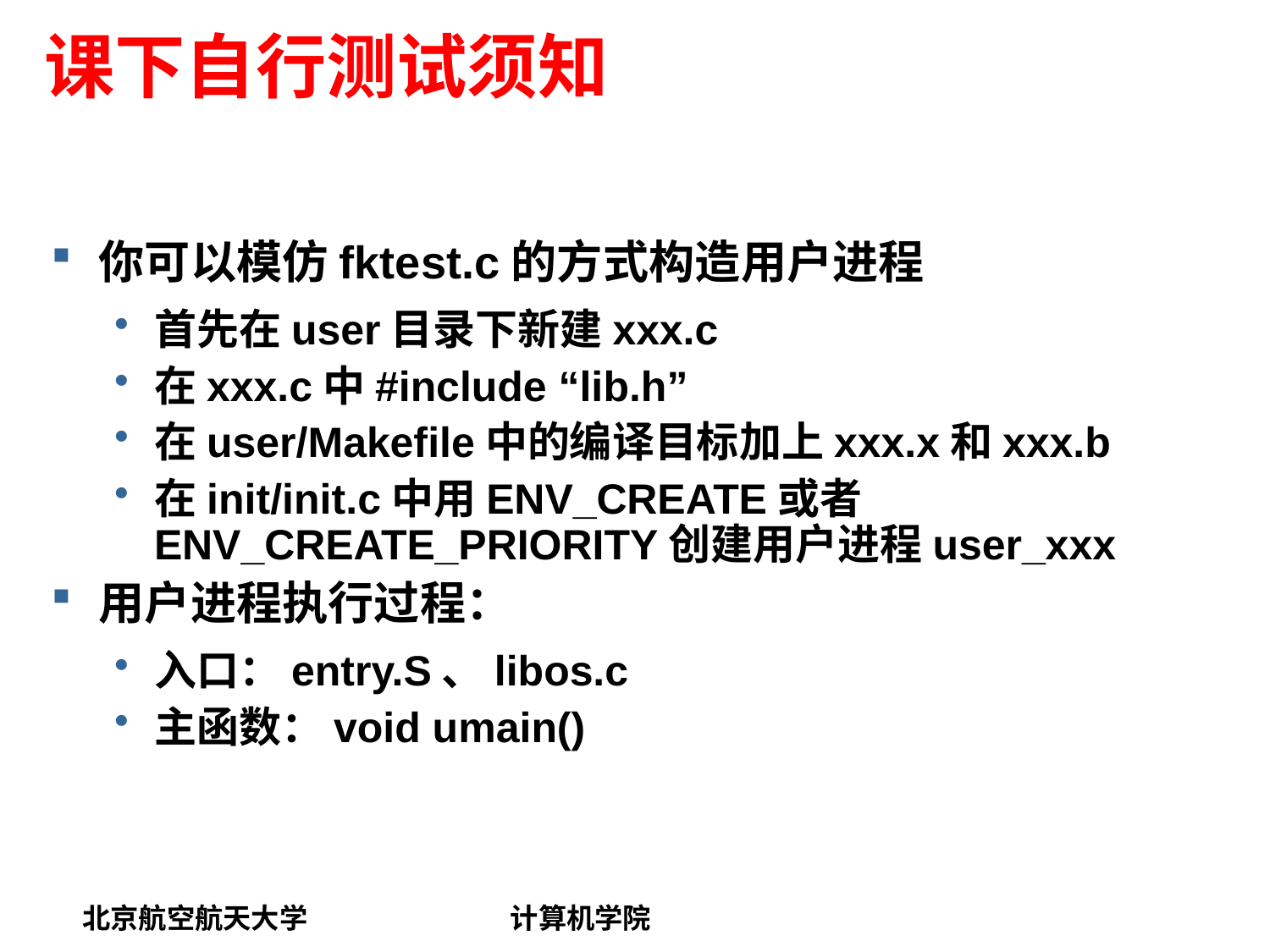

# 课下自行测试须知
你可以模仿fktest.c的方式构造用户进程
首先在user目录下新建xxx.c
在xxx.c中#include “lib.h”
在user/Makefile中的编译目标加上xxx.x和xxx.b
在init/init.c中用ENV_CREATE或者ENV_CREATE_PRIORITY创建用户进程user_xxx
用户进程执行过程：
入口：entry.S、libos.c
主函数：void umain()